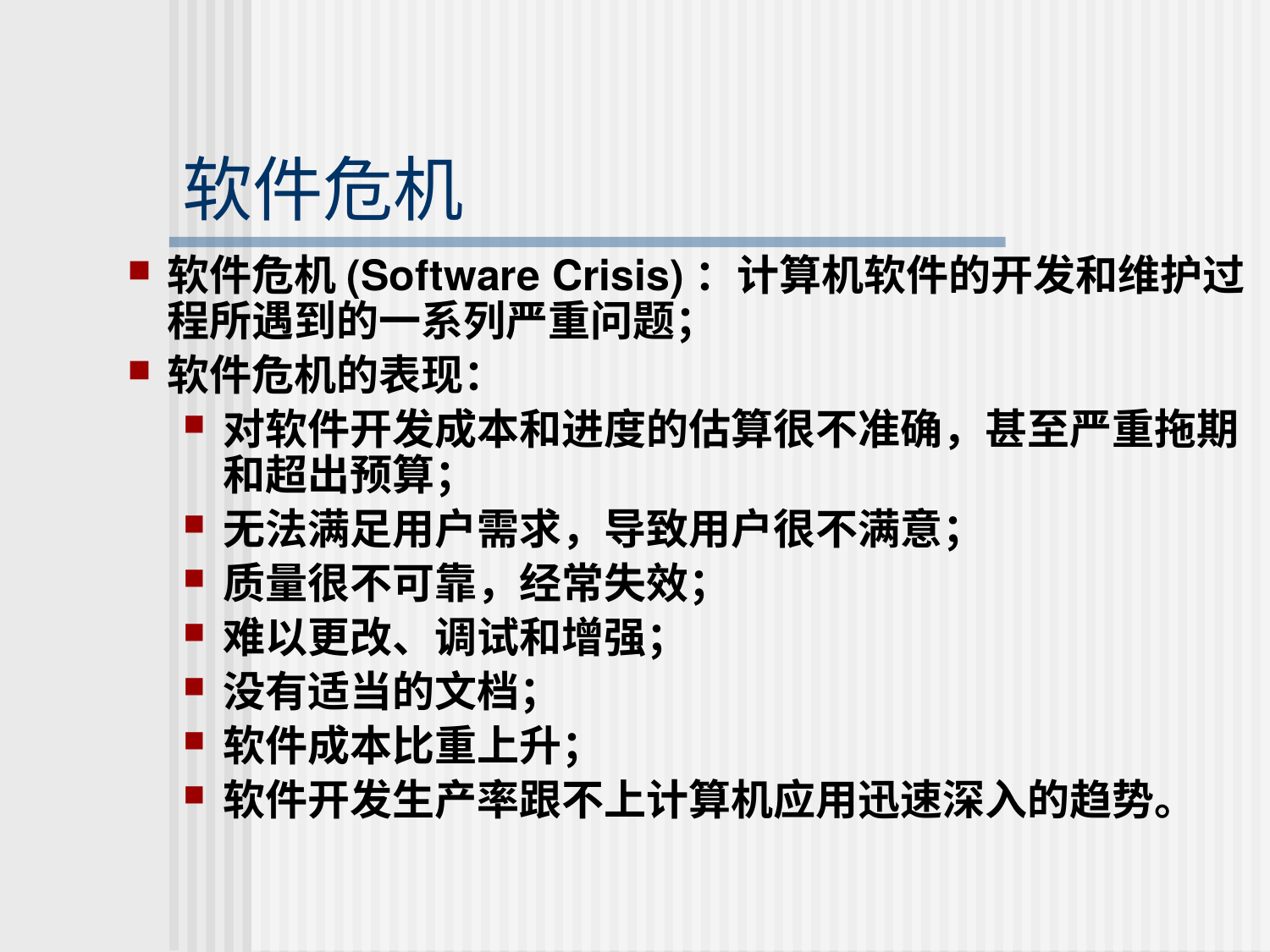

# 软件危机
软件危机(Software Crisis)：计算机软件的开发和维护过程所遇到的一系列严重问题；
软件危机的表现：
对软件开发成本和进度的估算很不准确，甚至严重拖期和超出预算；
无法满足用户需求，导致用户很不满意；
质量很不可靠，经常失效；
难以更改、调试和增强；
没有适当的文档；
软件成本比重上升；
软件开发生产率跟不上计算机应用迅速深入的趋势。